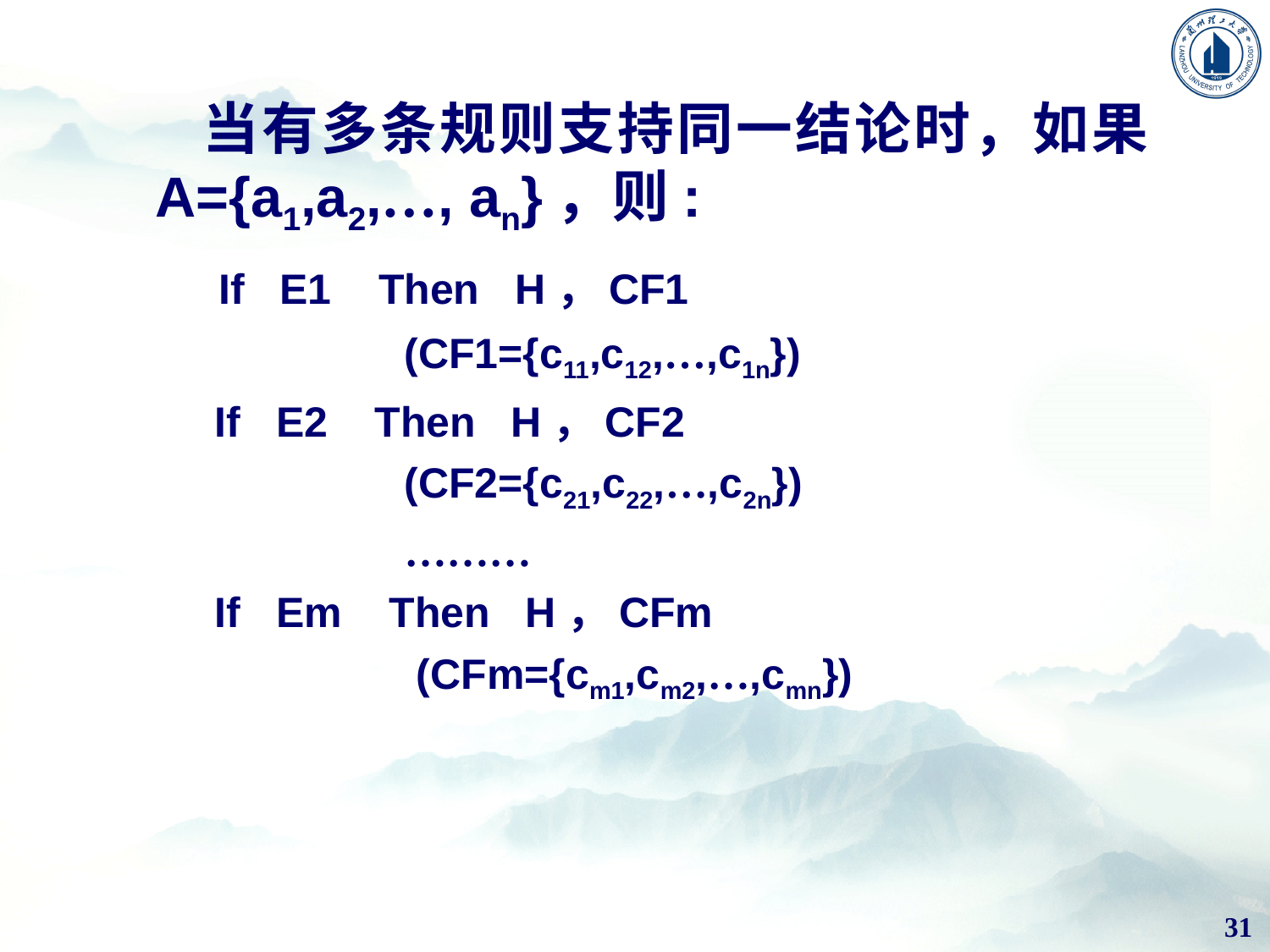

当有多条规则支持同一结论时，如果A={a1,a2,…, an}，则:
 If   E1    Then   H，CF1
                 (CF1={c11,c12,…,c1n})
 If   E2    Then   H，CF2
                 (CF2={c21,c22,…,c2n})
                 ………
 If   Em    Then   H，CFm
                  (CFm={cm1,cm2,…,cmn})
31